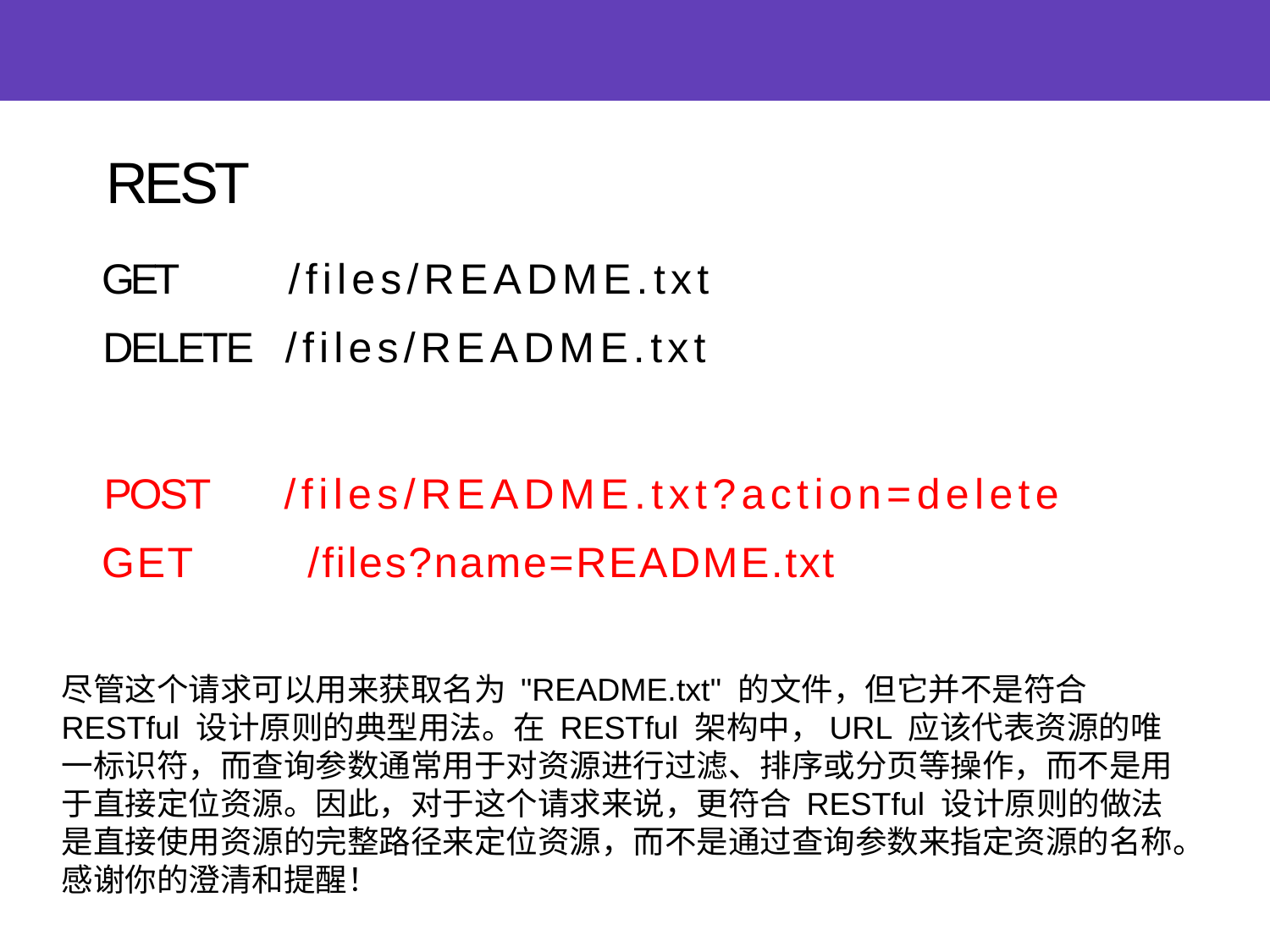

|  |
| --- |

REST

GET         /files/README.txt
DELETE  /files/README.txt

POST        /files/README.txt?action=delete

GET        /files?name=README.txt
尽管这个请求可以用来获取名为 "README.txt" 的文件，但它并不是符合 RESTful 设计原则的典型用法。在 RESTful 架构中，URL 应该代表资源的唯一标识符，而查询参数通常用于对资源进行过滤、排序或分页等操作，而不是用于直接定位资源。因此，对于这个请求来说，更符合 RESTful 设计原则的做法是直接使用资源的完整路径来定位资源，而不是通过查询参数来指定资源的名称。感谢你的澄清和提醒！